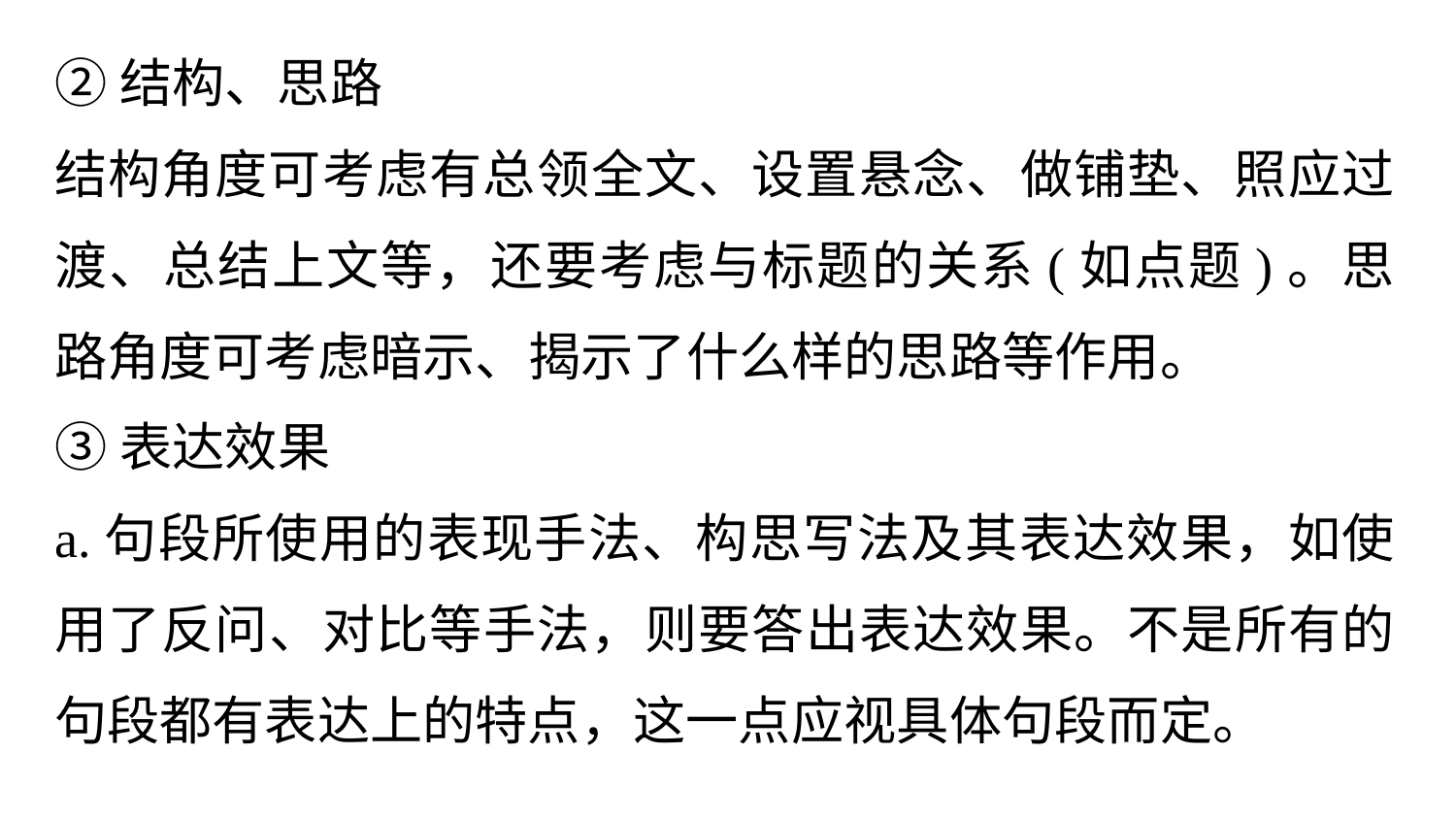

②结构、思路
结构角度可考虑有总领全文、设置悬念、做铺垫、照应过渡、总结上文等，还要考虑与标题的关系(如点题)。思路角度可考虑暗示、揭示了什么样的思路等作用。
③表达效果
a.句段所使用的表现手法、构思写法及其表达效果，如使用了反问、对比等手法，则要答出表达效果。不是所有的句段都有表达上的特点，这一点应视具体句段而定。